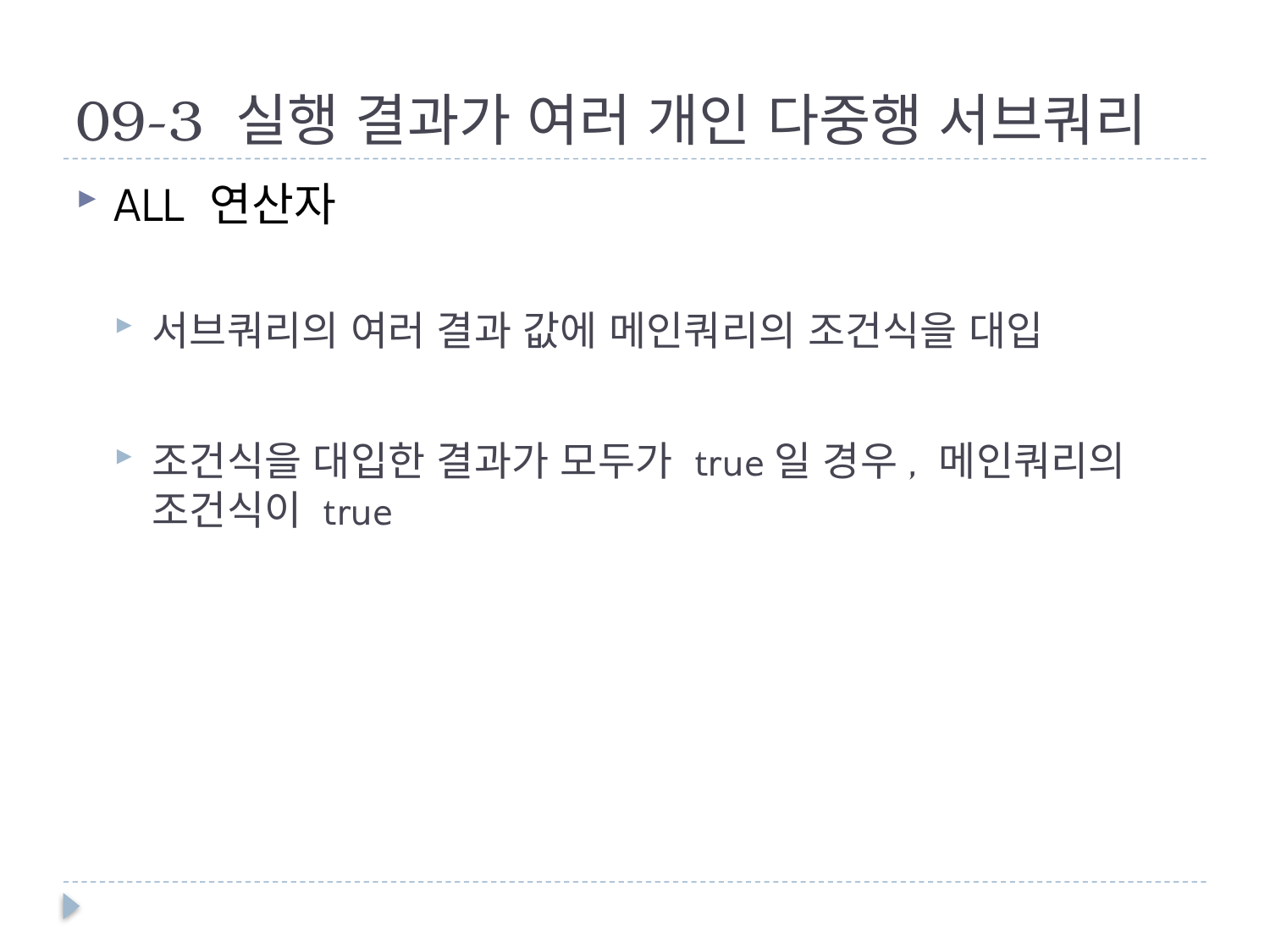

# 09-3 실행 결과가 여러 개인 다중행 서브쿼리
ALL 연산자

서브쿼리의 여러 결과 값에 메인쿼리의 조건식을 대입

조건식을 대입한 결과가 모두가 true일 경우, 메인쿼리의 조건식이 true